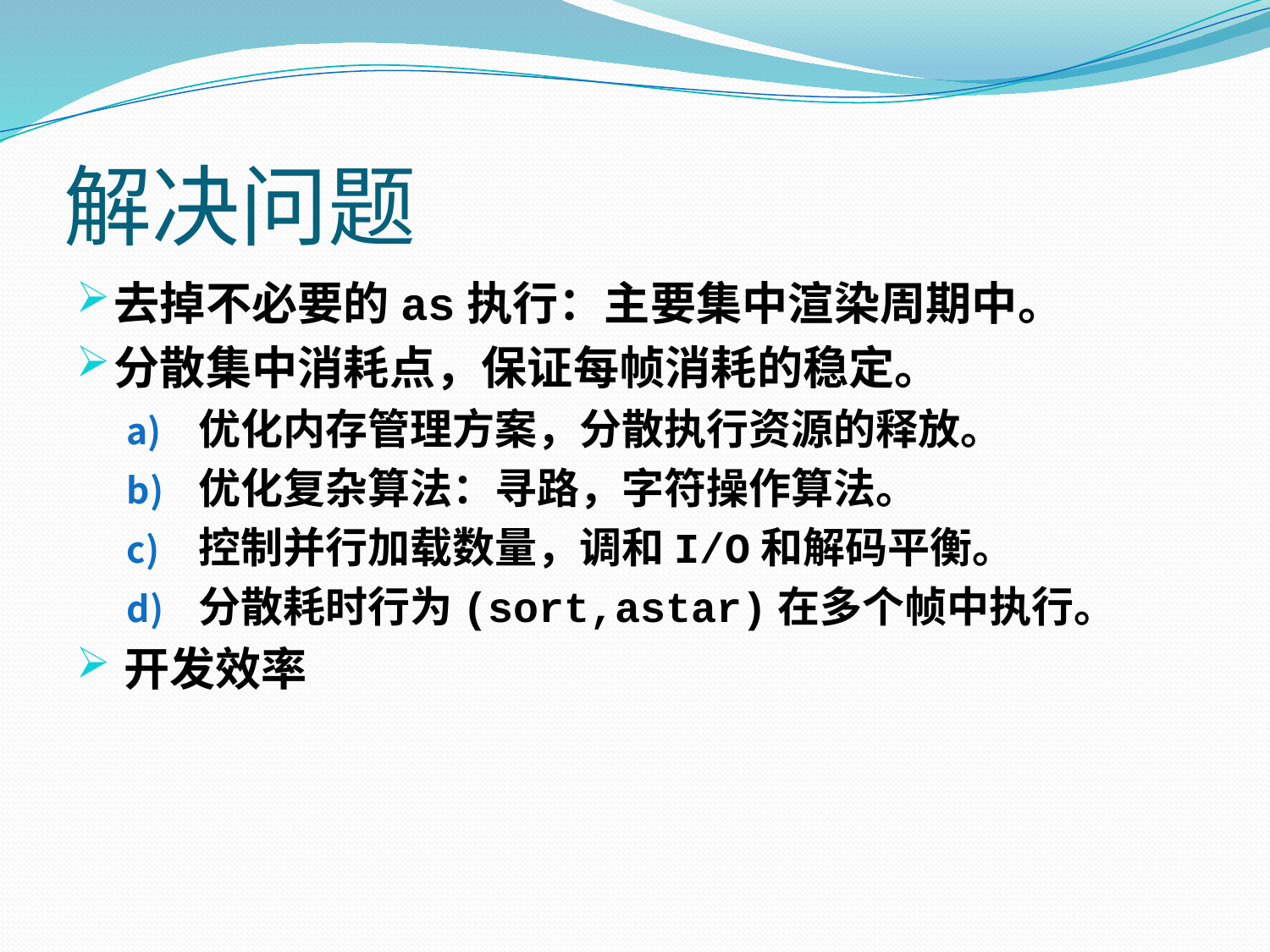

# 解决问题
去掉不必要的as执行：主要集中渲染周期中。
分散集中消耗点，保证每帧消耗的稳定。
优化内存管理方案，分散执行资源的释放。
优化复杂算法：寻路，字符操作算法。
控制并行加载数量，调和I/O和解码平衡。
分散耗时行为(sort,astar)在多个帧中执行。
开发效率